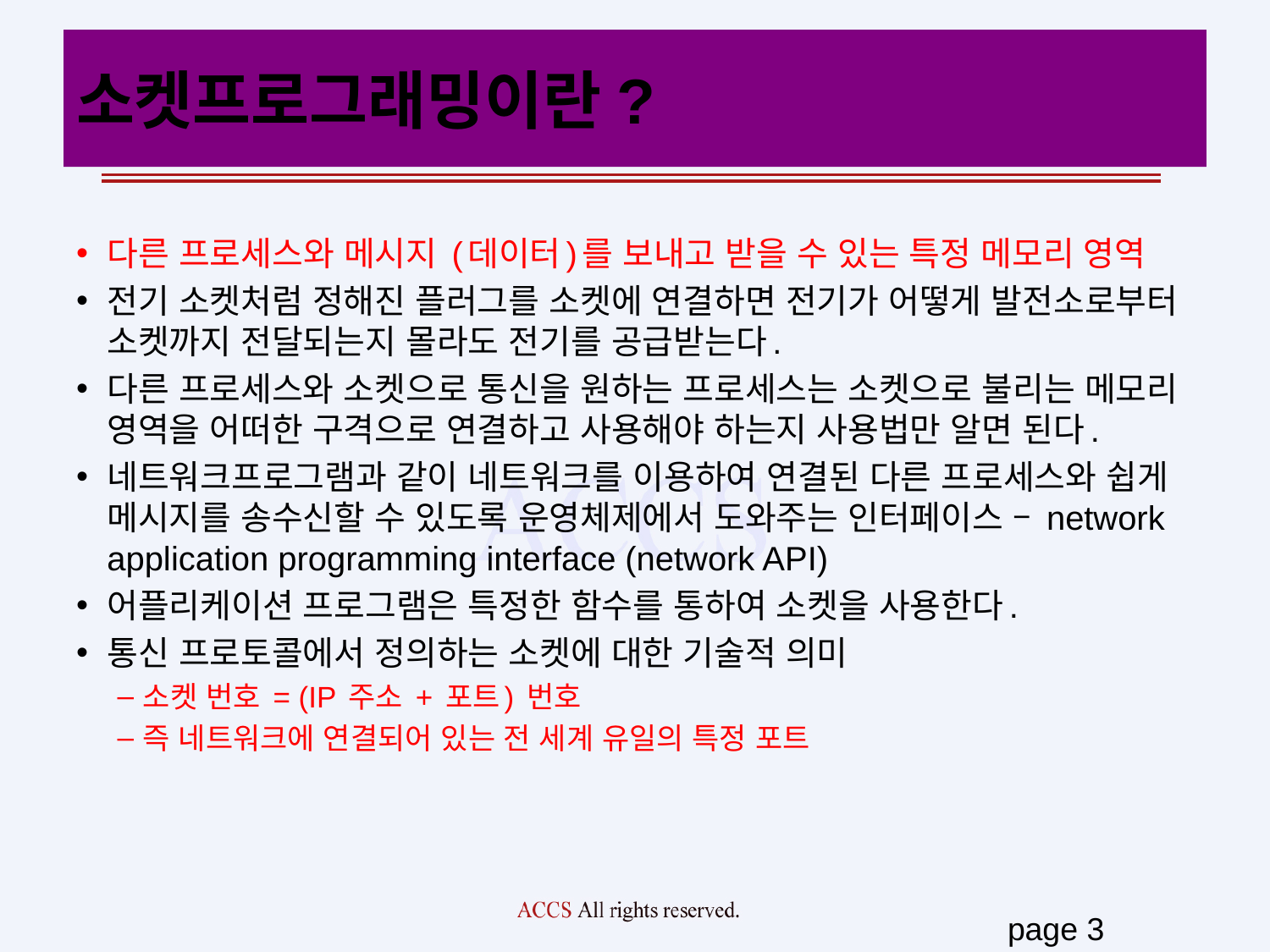

# 소켓프로그래밍이란?
다른 프로세스와 메시지 (데이터)를 보내고 받을 수 있는 특정 메모리 영역
전기 소켓처럼 정해진 플러그를 소켓에 연결하면 전기가 어떻게 발전소로부터 소켓까지 전달되는지 몰라도 전기를 공급받는다.
다른 프로세스와 소켓으로 통신을 원하는 프로세스는 소켓으로 불리는 메모리 영역을 어떠한 구격으로 연결하고 사용해야 하는지 사용법만 알면 된다.
네트워크프로그램과 같이 네트워크를 이용하여 연결된 다른 프로세스와 쉽게 메시지를 송수신할 수 있도록 운영체제에서 도와주는 인터페이스 – network application programming interface (network API)
어플리케이션 프로그램은 특정한 함수를 통하여 소켓을 사용한다.
통신 프로토콜에서 정의하는 소켓에 대한 기술적 의미
소켓 번호 = (IP 주소 + 포트) 번호
즉 네트워크에 연결되어 있는 전 세계 유일의 특정 포트

page 3